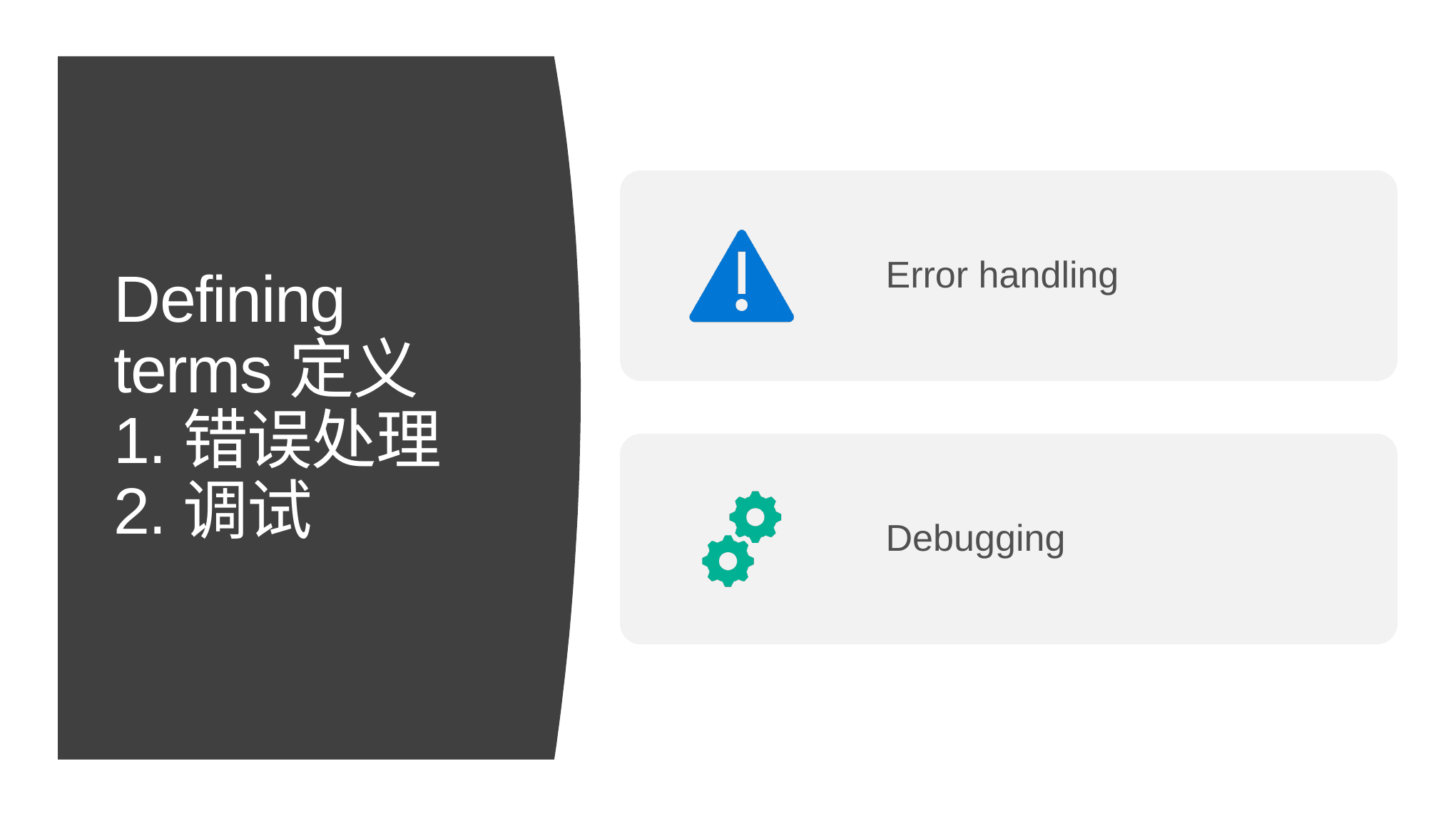

Error handling
Debugging

# Defining terms定义 1.错误处理 2.调试